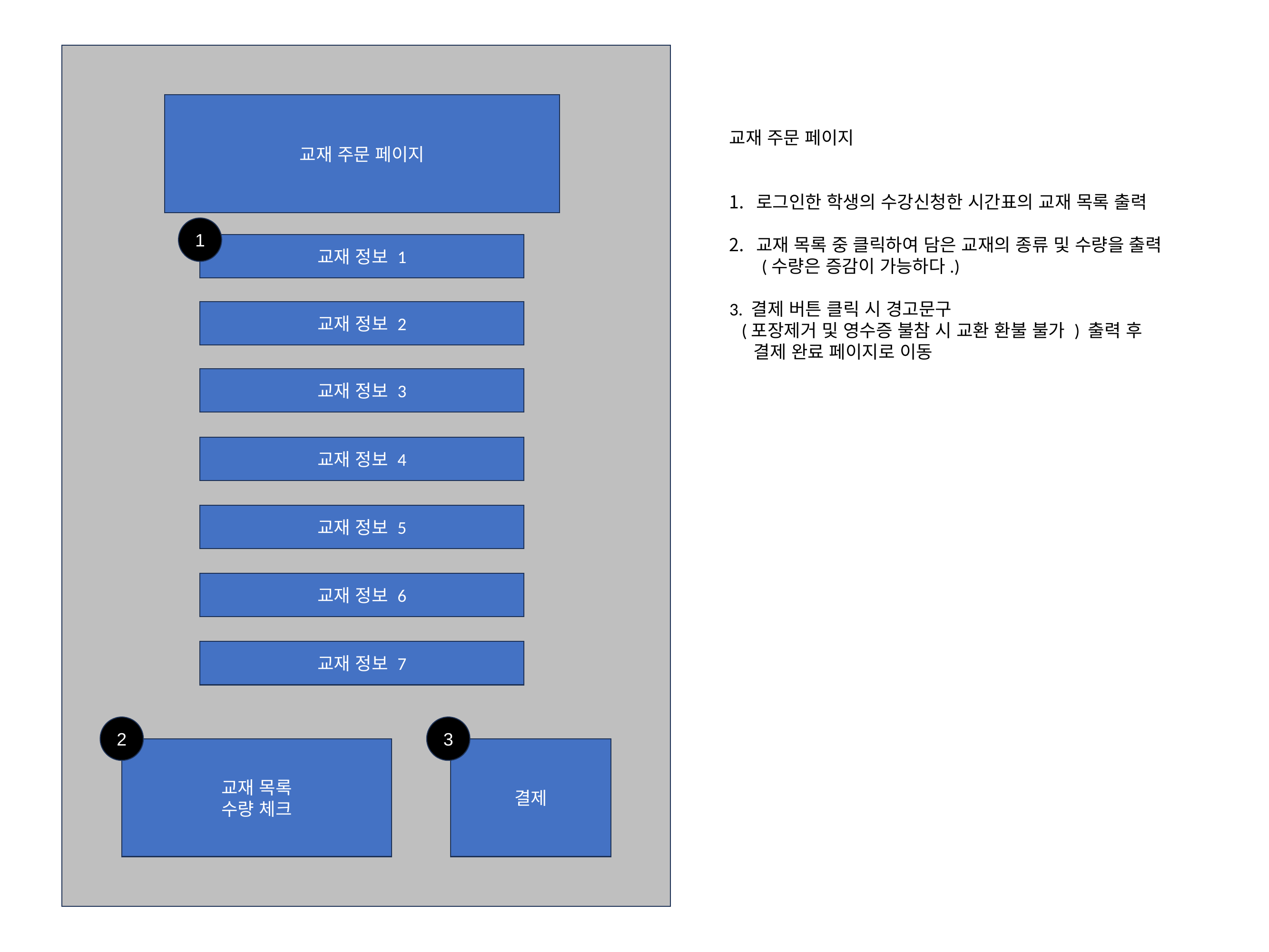

교재 주문 페이지
교재 정보 1
교재 정보 2
교재 정보 3
교재 정보 4
교재 정보 5
교재 정보 6
교재 정보 7
교재 목록
수량 체크
결제
교재 주문 페이지

로그인한 학생의 수강신청한 시간표의 교재 목록 출력

교재 목록 중 클릭하여 담은 교재의 종류 및 수량을 출력
        (수량은 증감이 가능하다.)

3. 결제 버튼 클릭 시 경고문구
   (포장제거 및 영수증 불참 시 교환 환불 불가 ) 출력 후
    결제 완료 페이지로 이동
1
2
3